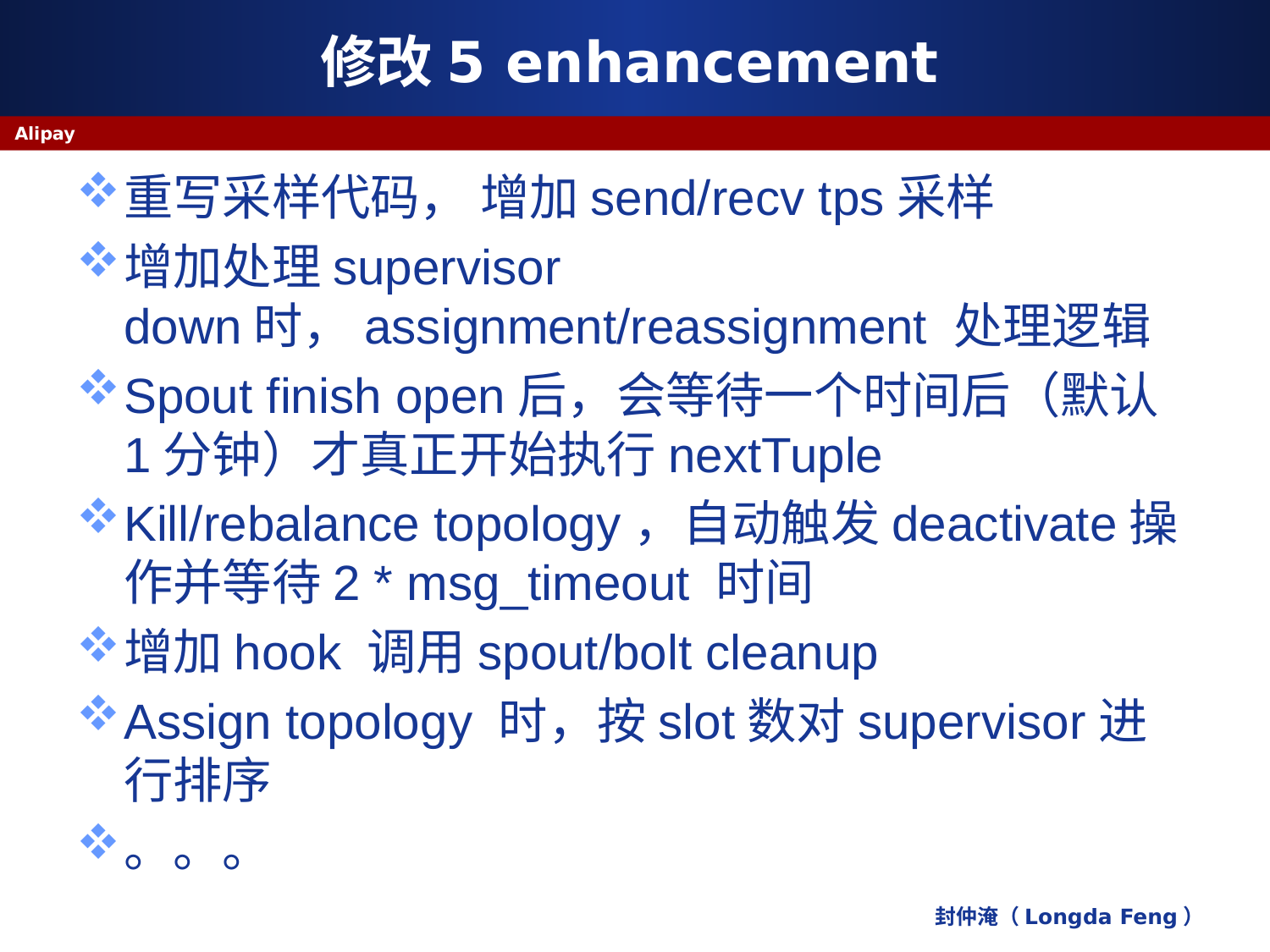

# 修改5 enhancement
Alipay
重写采样代码， 增加send/recv tps采样
增加处理supervisor down时，assignment/reassignment 处理逻辑
Spout finish open后，会等待一个时间后（默认1分钟）才真正开始执行nextTuple
Kill/rebalance topology，自动触发deactivate操作并等待2 * msg_timeout 时间
增加hook 调用spout/bolt cleanup
Assign topology 时，按slot数对supervisor进行排序
。。。

封仲淹（Longda Feng）